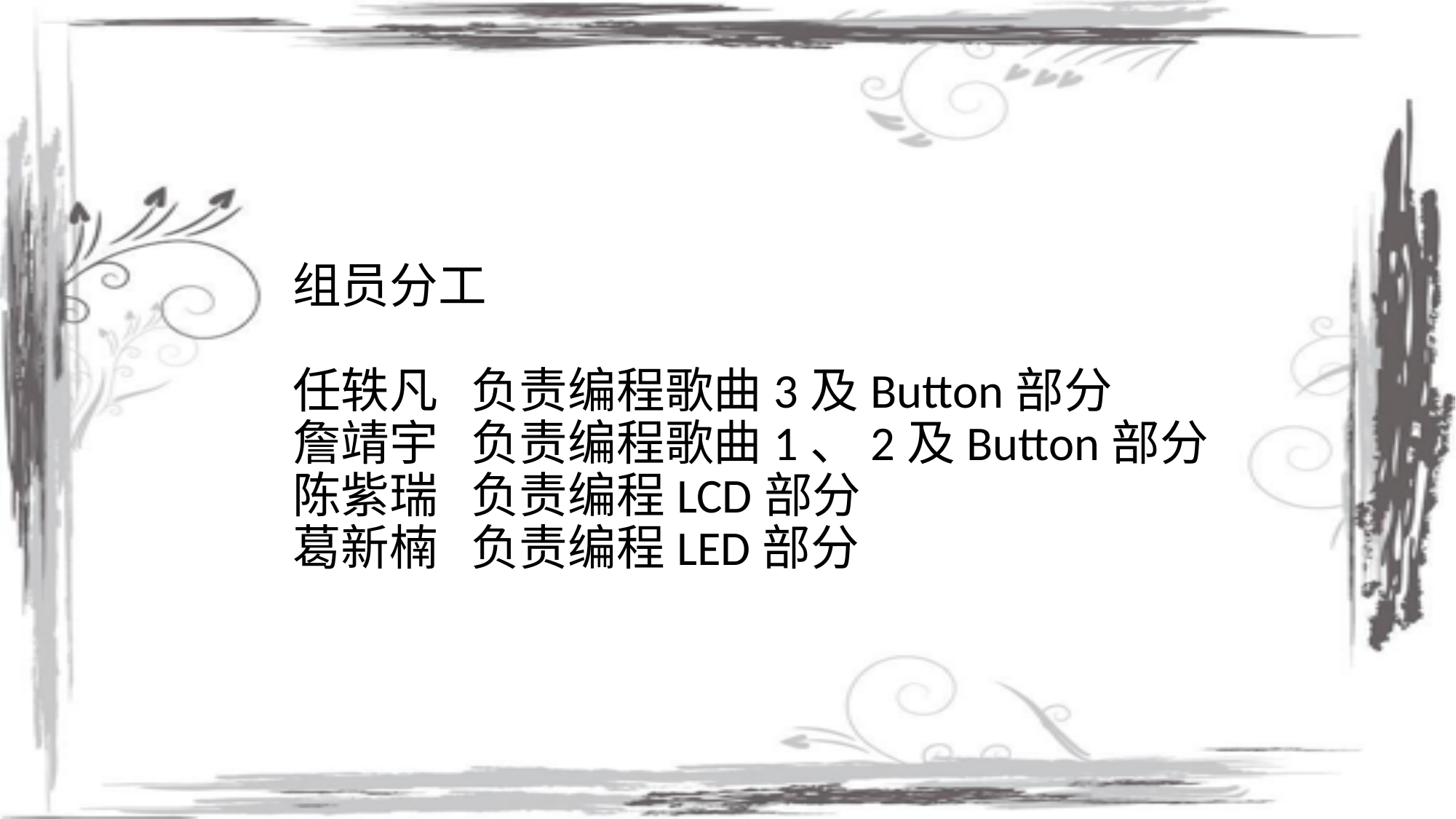

# 组员分工 任轶凡   负责编程歌曲3及Button部分 詹靖宇   负责编程歌曲1、2及Button部分 陈紫瑞   负责编程LCD部分 葛新楠   负责编程LED部分